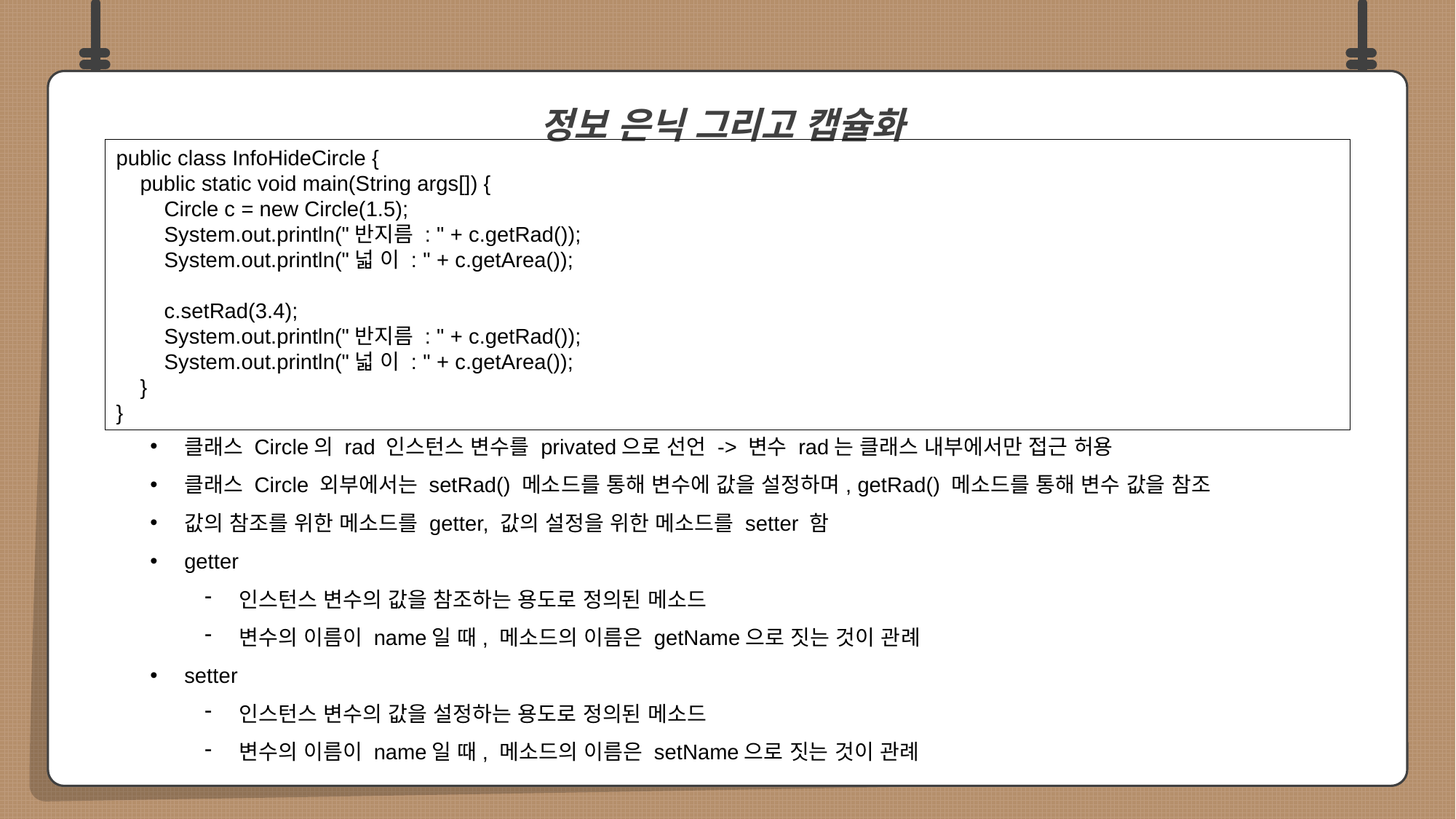

클래스 Circle의 rad 인스턴스 변수를 privated으로 선언 -> 변수 rad는 클래스 내부에서만 접근 허용
클래스 Circle 외부에서는 setRad() 메소드를 통해 변수에 값을 설정하며, getRad() 메소드를 통해 변수 값을 참조
값의 참조를 위한 메소드를 getter, 값의 설정을 위한 메소드를 setter 함
getter
인스턴스 변수의 값을 참조하는 용도로 정의된 메소드
변수의 이름이 name일 때, 메소드의 이름은 getName으로 짓는 것이 관례
setter
인스턴스 변수의 값을 설정하는 용도로 정의된 메소드
변수의 이름이 name일 때, 메소드의 이름은 setName으로 짓는 것이 관례

정보 은닉 그리고 캡슐화

public class InfoHideCircle {
    public static void main(String args[]) {
        Circle c = new Circle(1.5);
        System.out.println("반지름 : " + c.getRad());
        System.out.println("넓 이 : " + c.getArea());

        c.setRad(3.4);
        System.out.println("반지름 : " + c.getRad());
        System.out.println("넓 이 : " + c.getArea());
    }
}